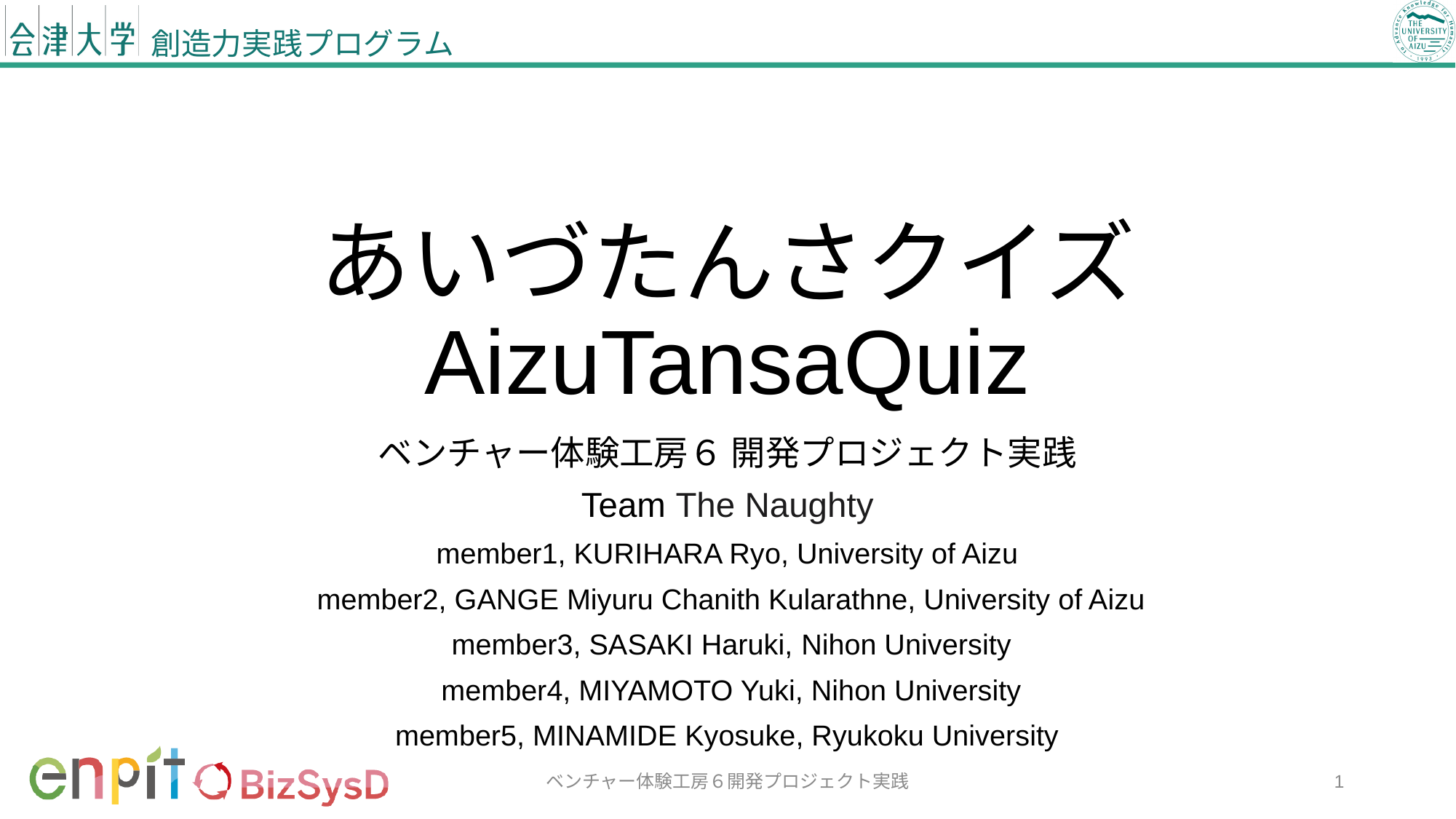

# あいづたんさクイズ AizuTansaQuiz
ベンチャー体験工房６ 開発プロジェクト実践
Team The Naughty
member1, KURIHARA Ryo, University of Aizu
 member2, GANGE Miyuru Chanith Kularathne, University of Aizu
 member3, SASAKI Haruki, Nihon University
 member4, MIYAMOTO Yuki, Nihon University
member5, MINAMIDE Kyosuke, Ryukoku University

ベンチャー体験工房６開発プロジェクト実践
1